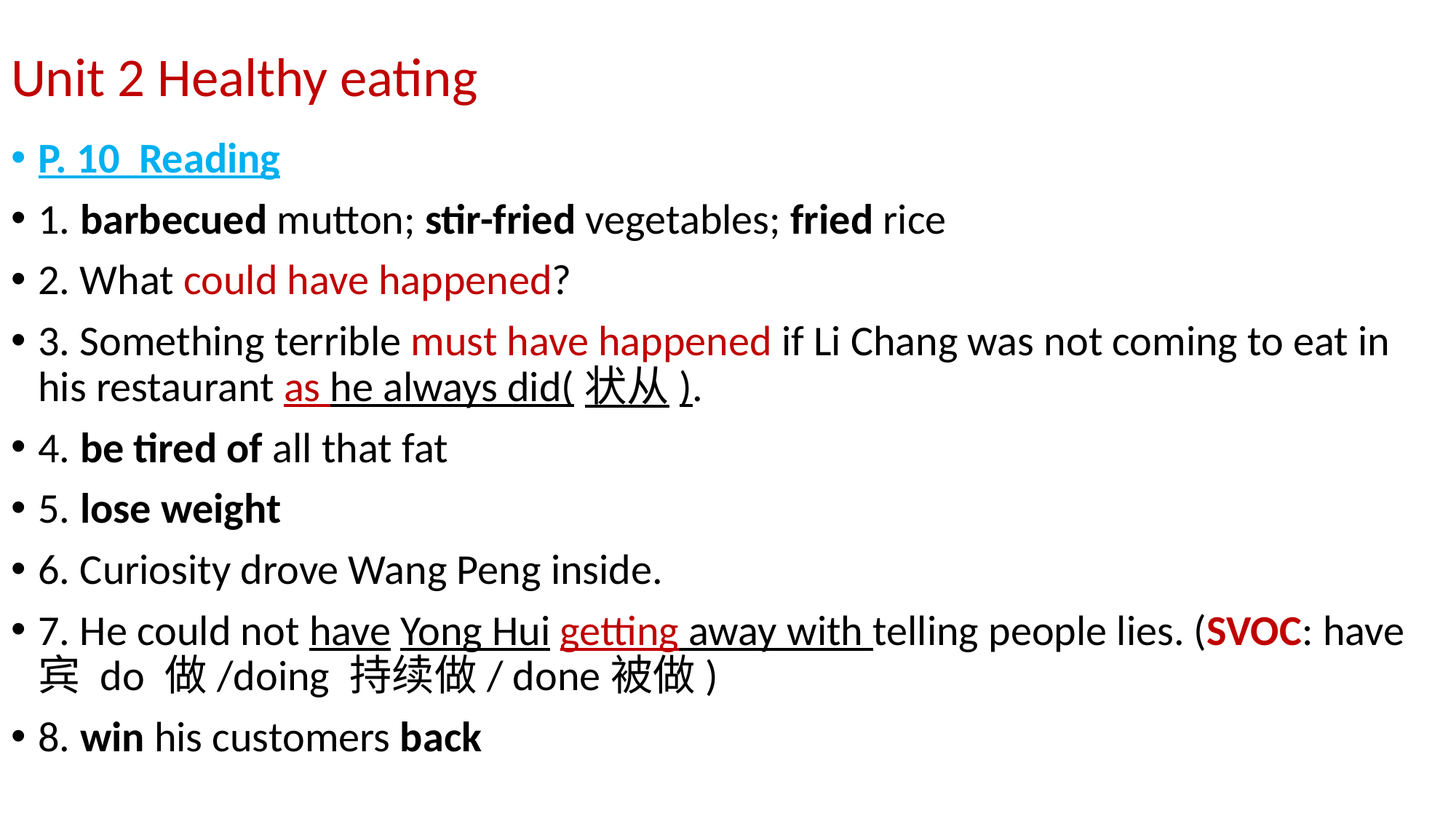

# Unit 2 Healthy eating
P. 10  Reading
1. barbecued mutton; stir-fried vegetables; fried rice
2. What could have happened?
3. Something terrible must have happened if Li Chang was not coming to eat in his restaurant as he always did(状从).
4. be tired of all that fat
5. lose weight
6. Curiosity drove Wang Peng inside.
7. He could not have Yong Hui getting away with telling people lies. (SVOC: have 宾 do 做/doing 持续做/ done被做)
8. win his customers back